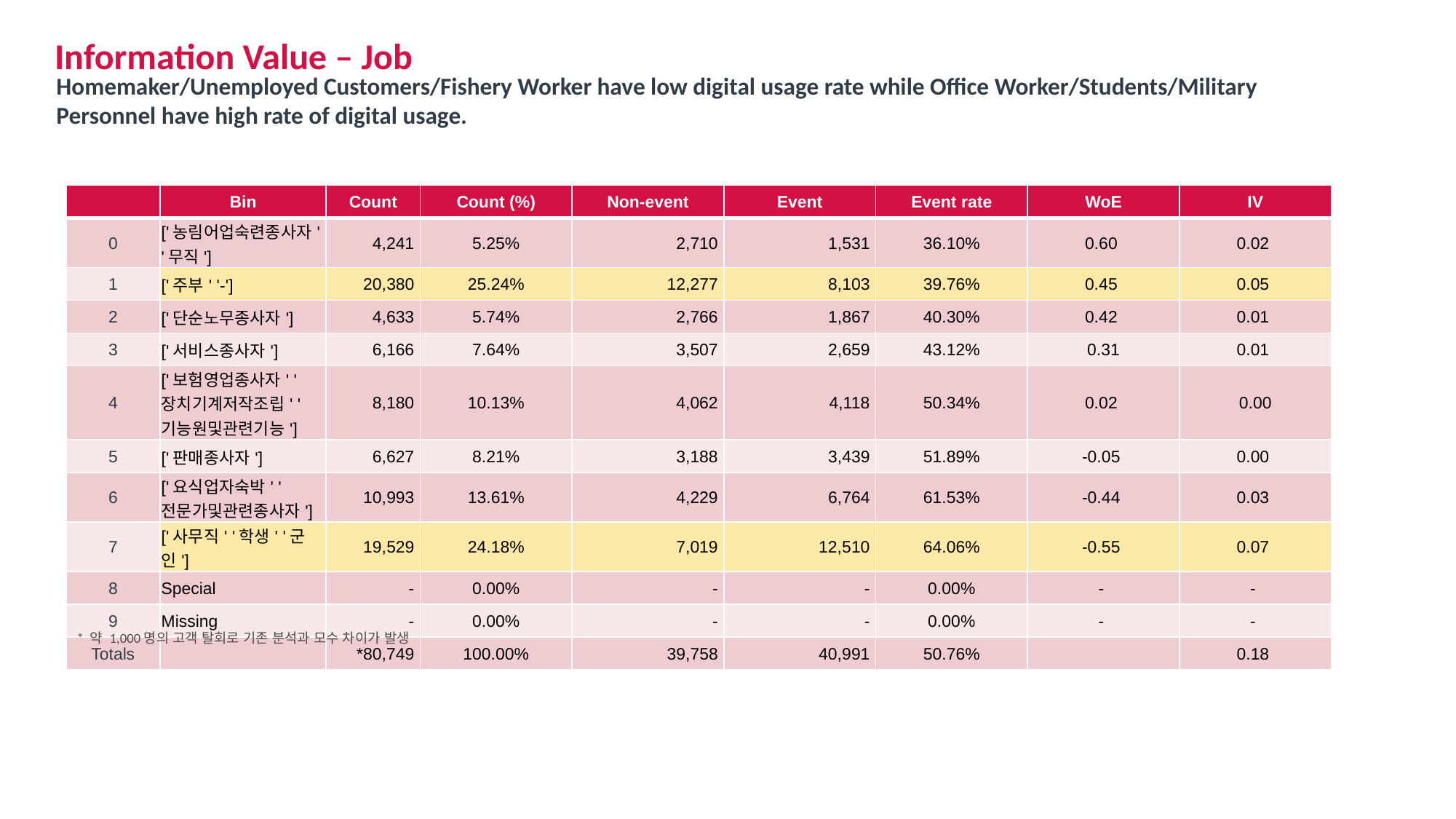

Information Value – Job
Homemaker/Unemployed Customers/Fishery Worker have low digital usage rate while Office Worker/Students/Military Personnel have high rate of digital usage.
|  | Bin | Count | Count (%) | Non-event | Event | Event rate | WoE | IV |
| --- | --- | --- | --- | --- | --- | --- | --- | --- |
| 0 | ['농림어업숙련종사자' '무직'] | 4,241 | 5.25% | 2,710 | 1,531 | 36.10% | 0.60 | 0.02 |
| 1 | ['주부' '-'] | 20,380 | 25.24% | 12,277 | 8,103 | 39.76% | 0.45 | 0.05 |
| 2 | ['단순노무종사자'] | 4,633 | 5.74% | 2,766 | 1,867 | 40.30% | 0.42 | 0.01 |
| 3 | ['서비스종사자'] | 6,166 | 7.64% | 3,507 | 2,659 | 43.12% | 0.31 | 0.01 |
| 4 | ['보험영업종사자' '장치기계저작조립' '기능원및관련기능'] | 8,180 | 10.13% | 4,062 | 4,118 | 50.34% | 0.02 | 0.00 |
| 5 | ['판매종사자'] | 6,627 | 8.21% | 3,188 | 3,439 | 51.89% | -0.05 | 0.00 |
| 6 | ['요식업자숙박' '전문가및관련종사자'] | 10,993 | 13.61% | 4,229 | 6,764 | 61.53% | -0.44 | 0.03 |
| 7 | ['사무직' '학생' '군인'] | 19,529 | 24.18% | 7,019 | 12,510 | 64.06% | -0.55 | 0.07 |
| 8 | Special | - | 0.00% | - | - | 0.00% | - | - |
| 9 | Missing | - | 0.00% | - | - | 0.00% | - | - |
| Totals |  | \*80,749 | 100.00% | 39,758 | 40,991 | 50.76% |  | 0.18 |

* 약 1,000명의 고객 탈회로 기존 분석과 모수 차이가 발생